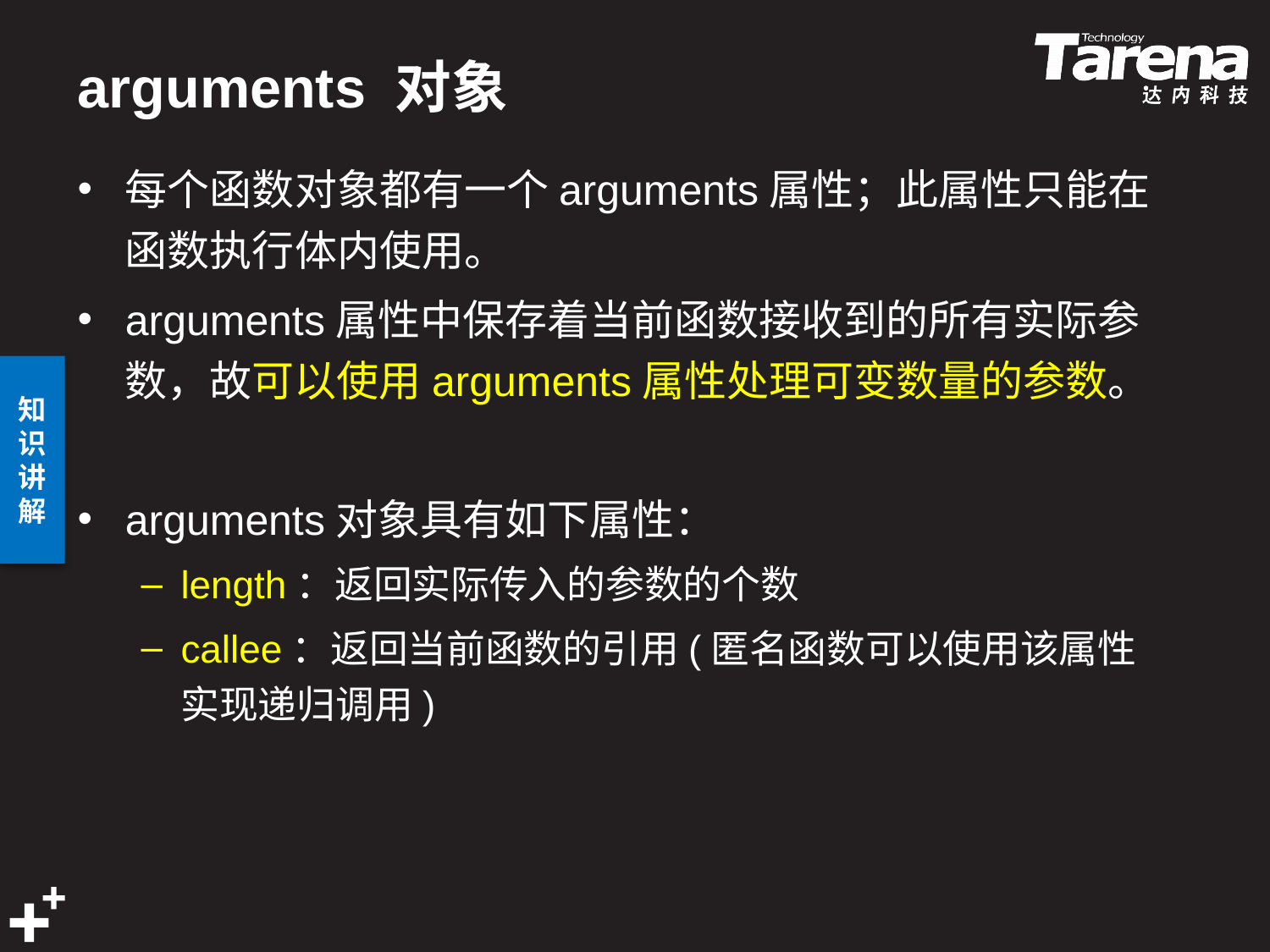

# arguments 对象
每个函数对象都有一个arguments属性；此属性只能在函数执行体内使用。
arguments属性中保存着当前函数接收到的所有实际参数，故可以使用arguments属性处理可变数量的参数。

arguments对象具有如下属性：
length：返回实际传入的参数的个数
callee：返回当前函数的引用(匿名函数可以使用该属性实现递归调用)